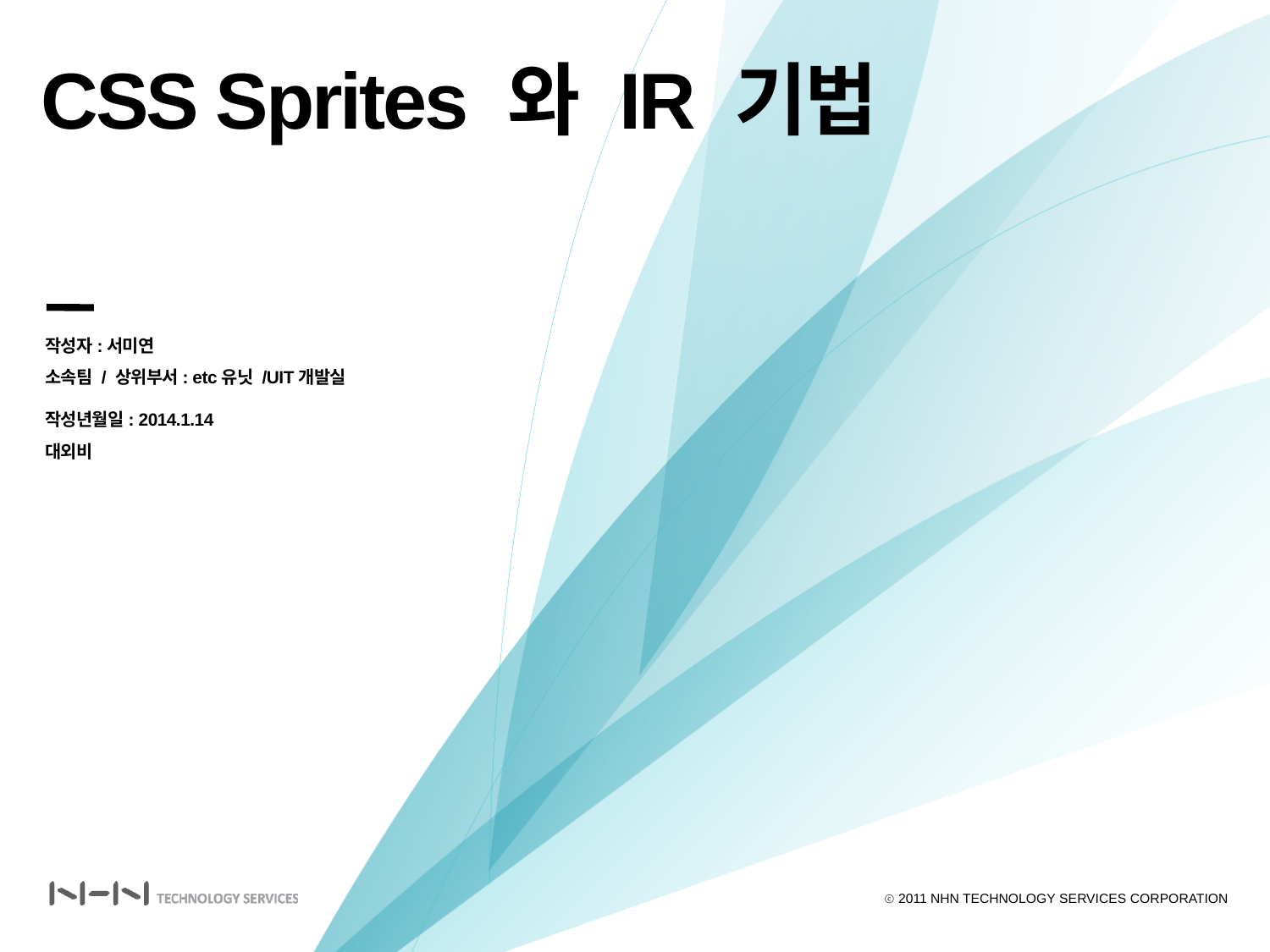

CSS Sprites 와 IR 기법
작성자:서미연
소속팀 / 상위부서: etc유닛 /UIT개발실

작성년월일: 2014.1.14
대외비

ⓒ 2011 NHN TECHNOLOGY SERVICES CORPORATION